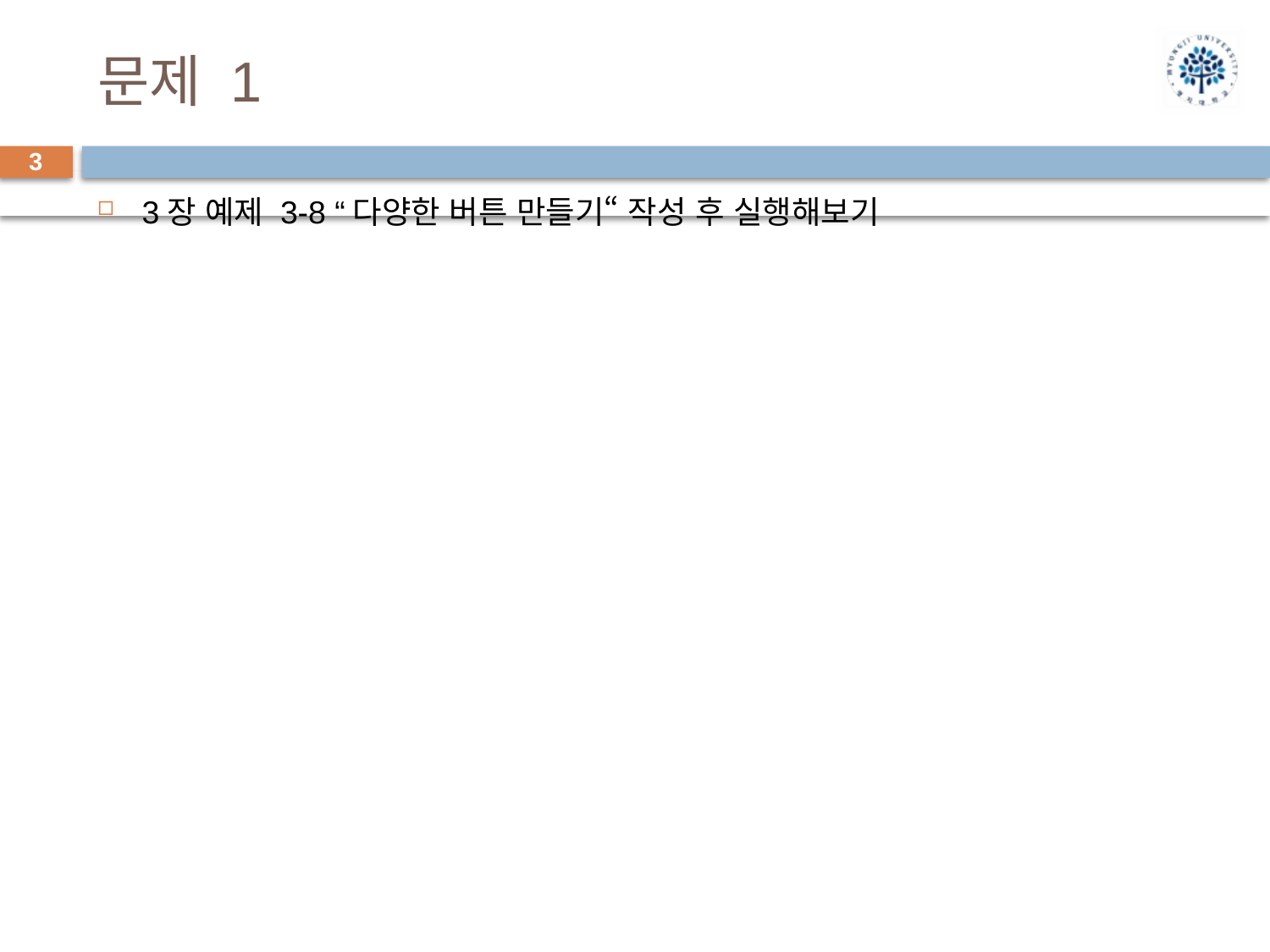

# 문제 1
3
3장 예제 3-8 “다양한 버튼 만들기“ 작성 후 실행해보기